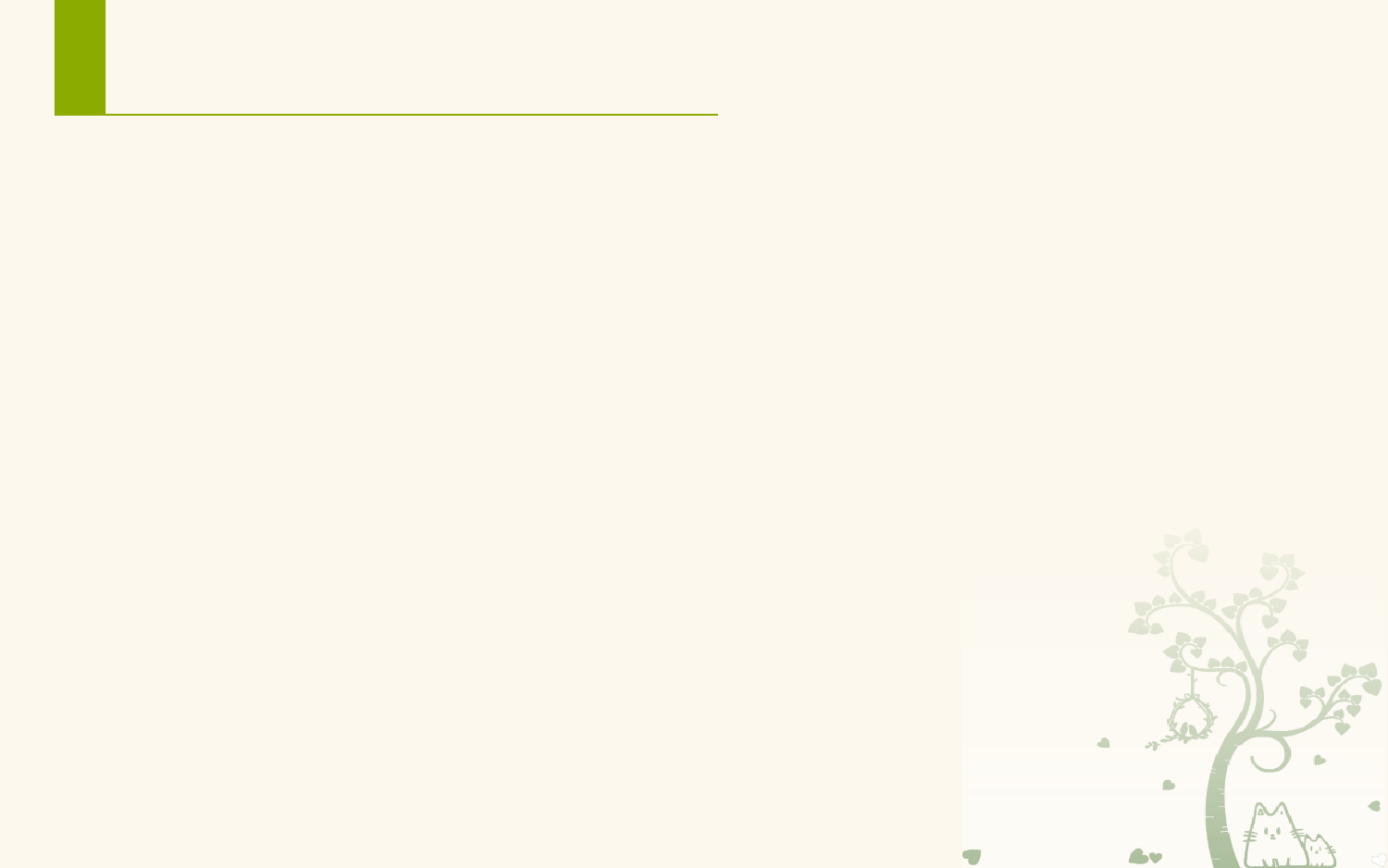

# 3.4 常用布局
一个优秀的布局设计对UI界面起到重要的作用，在Android中常用布局主要有7种，分别是：
 线性布局（LinearLayout）
 相对布局（RelativeLayout）
 表格布局（TableLayout）
 网格布局（GridLayout）
 绝对布局（AbsoluteLayout）
 帧布局（FrameLayout）
 约束布局（ConstraintLayout）：可视化方式编写界面